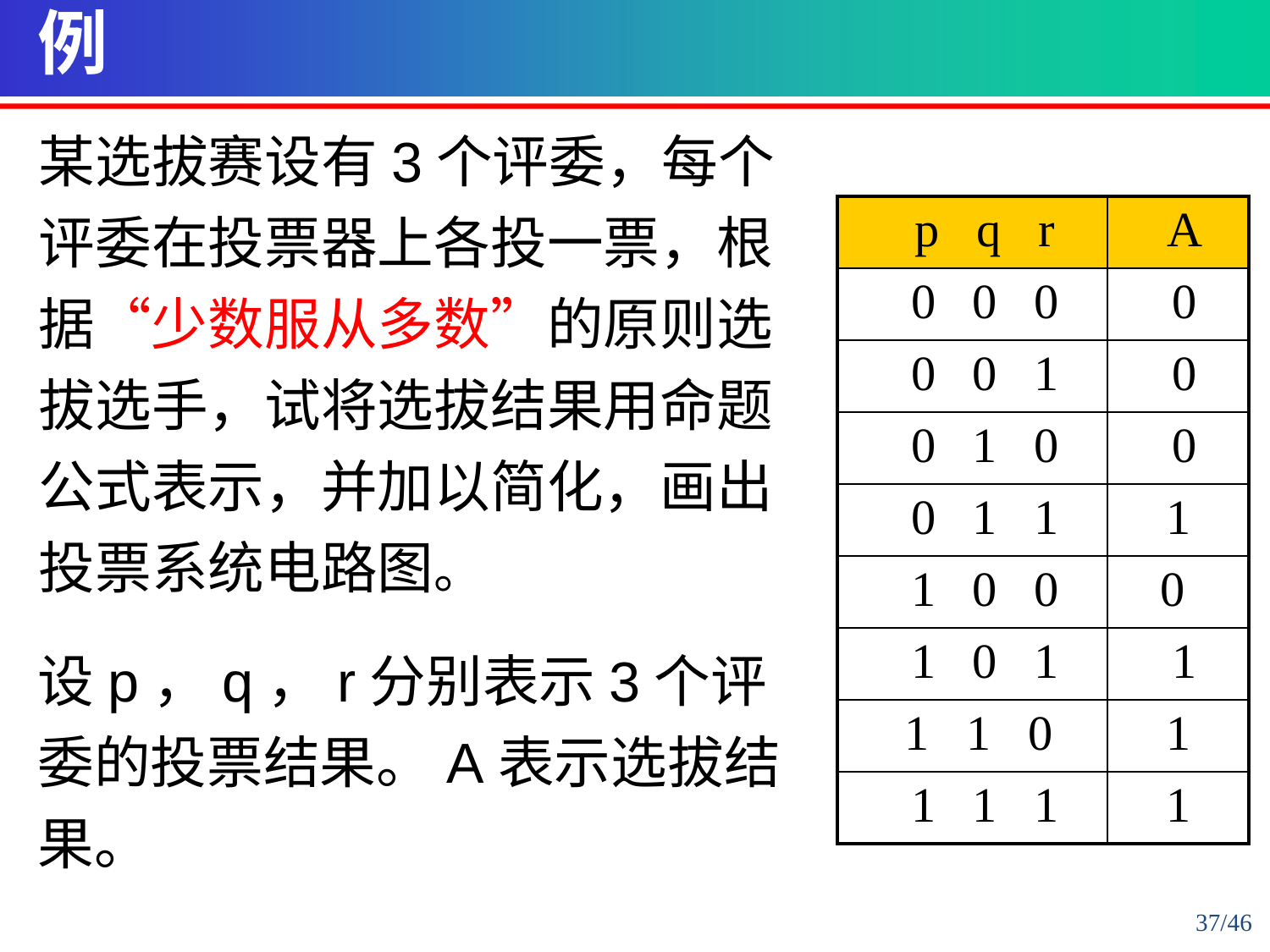

例
某选拔赛设有3个评委，每个评委在投票器上各投一票，根据“少数服从多数”的原则选拔选手，试将选拔结果用命题公式表示，并加以简化，画出投票系统电路图。
| p q r | A |
| --- | --- |
| 0 0 0 | 0 |
| 0 0 1 | 0 |
| 0 1 0 | 0 |
| 0 1 1 | 1 |
| 1 0 0 | 0 |
| 1 0 1 | 1 |
| 1 1 0 | 1 |
| 1 1 1 | 1 |
设p，q，r分别表示3个评委的投票结果。A表示选拔结果。
37/46